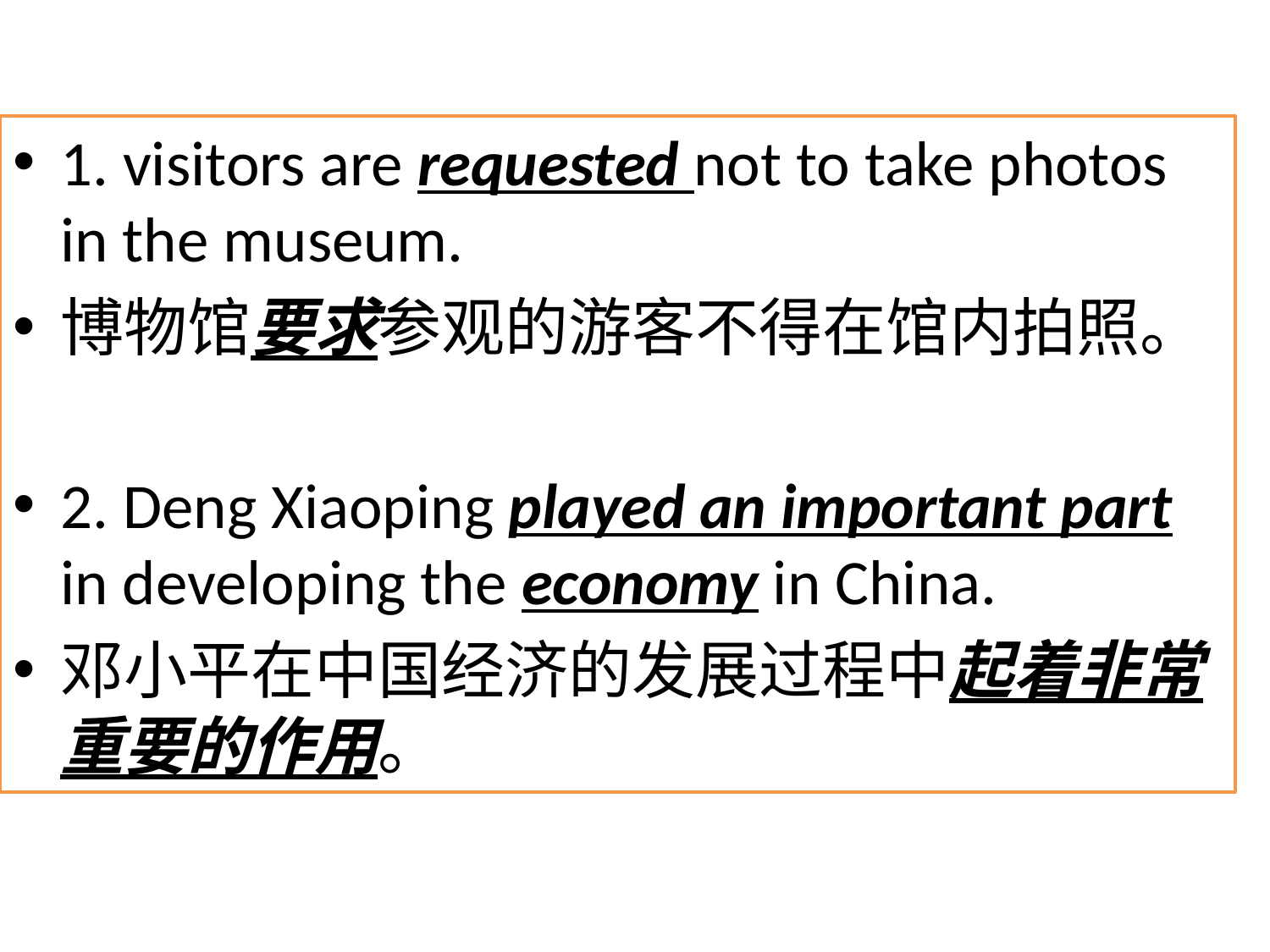

1. visitors are requested not to take photos in the museum.
博物馆要求参观的游客不得在馆内拍照。

2. Deng Xiaoping played an important part in developing the economy in China.
邓小平在中国经济的发展过程中起着非常重要的作用。